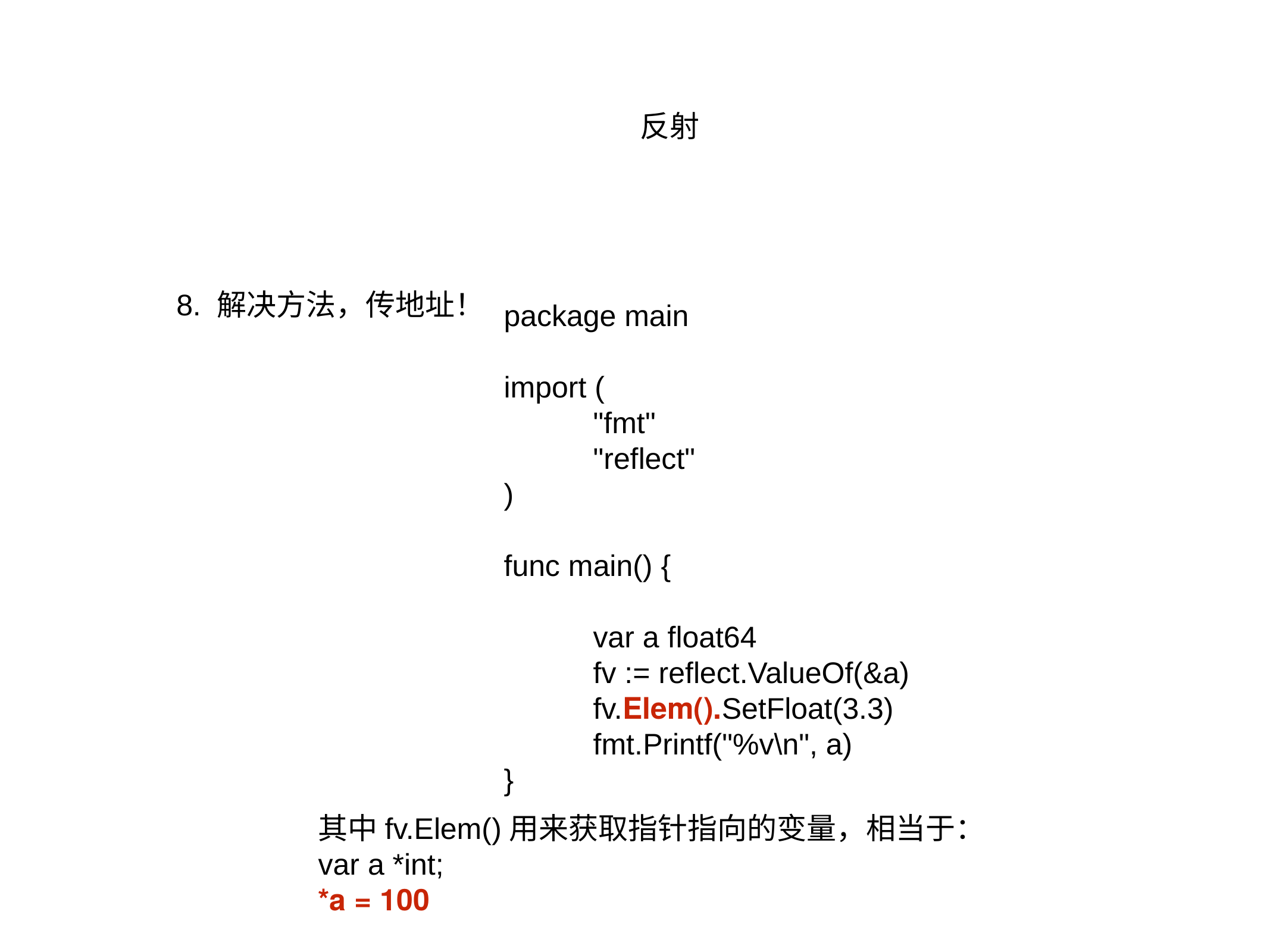

反射
8. 解决方法，传地址！
package main

import (
	"fmt"
	"reflect"
)

func main() {

	var a float64
	fv := reflect.ValueOf(&a)
	fv.Elem().SetFloat(3.3)
	fmt.Printf("%v\n", a)
}
其中fv.Elem()用来获取指针指向的变量，相当于：
var a *int;
*a = 100